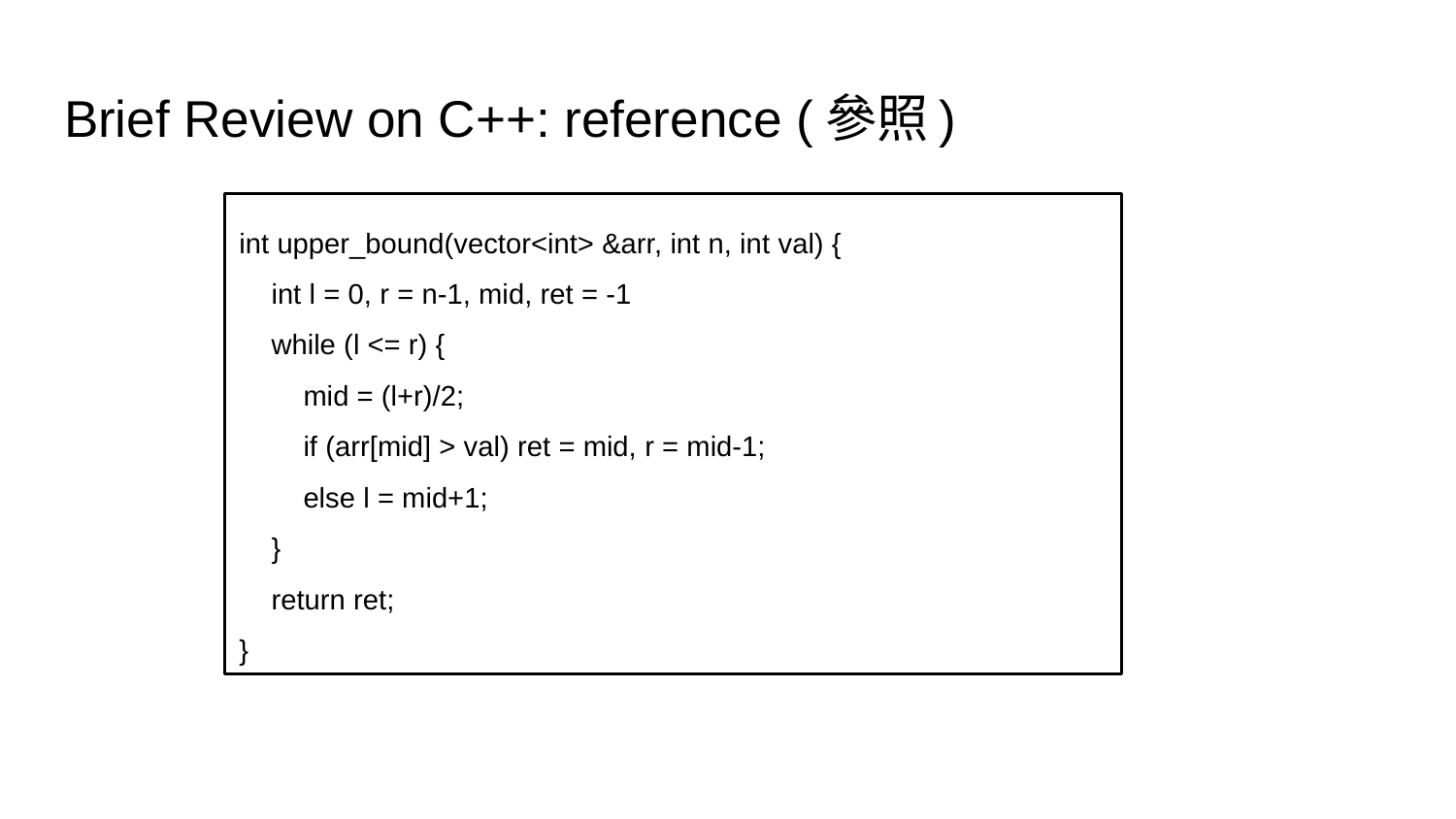

# Brief Review on C++: reference (參照)
int upper_bound(vector<int> &arr, int n, int val) {
    int l = 0, r = n-1, mid, ret = -1
    while (l <= r) {
        mid = (l+r)/2;
        if (arr[mid] > val) ret = mid, r = mid-1;
        else l = mid+1;
    }
    return ret;
}